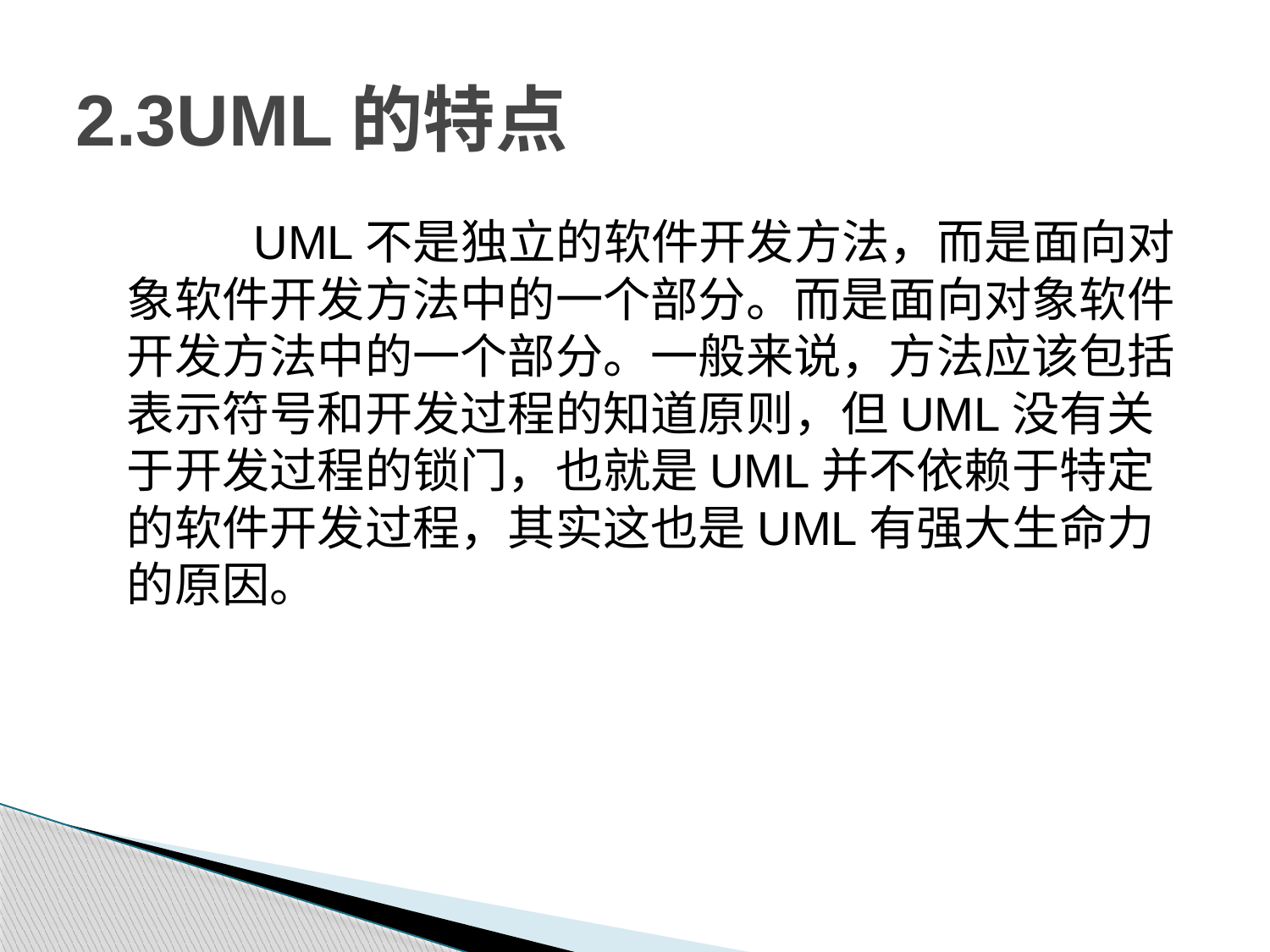

# 2.3UML的特点
		UML不是独立的软件开发方法，而是面向对象软件开发方法中的一个部分。而是面向对象软件开发方法中的一个部分。一般来说，方法应该包括表示符号和开发过程的知道原则，但UML没有关于开发过程的锁门，也就是UML并不依赖于特定的软件开发过程，其实这也是UML有强大生命力的原因。